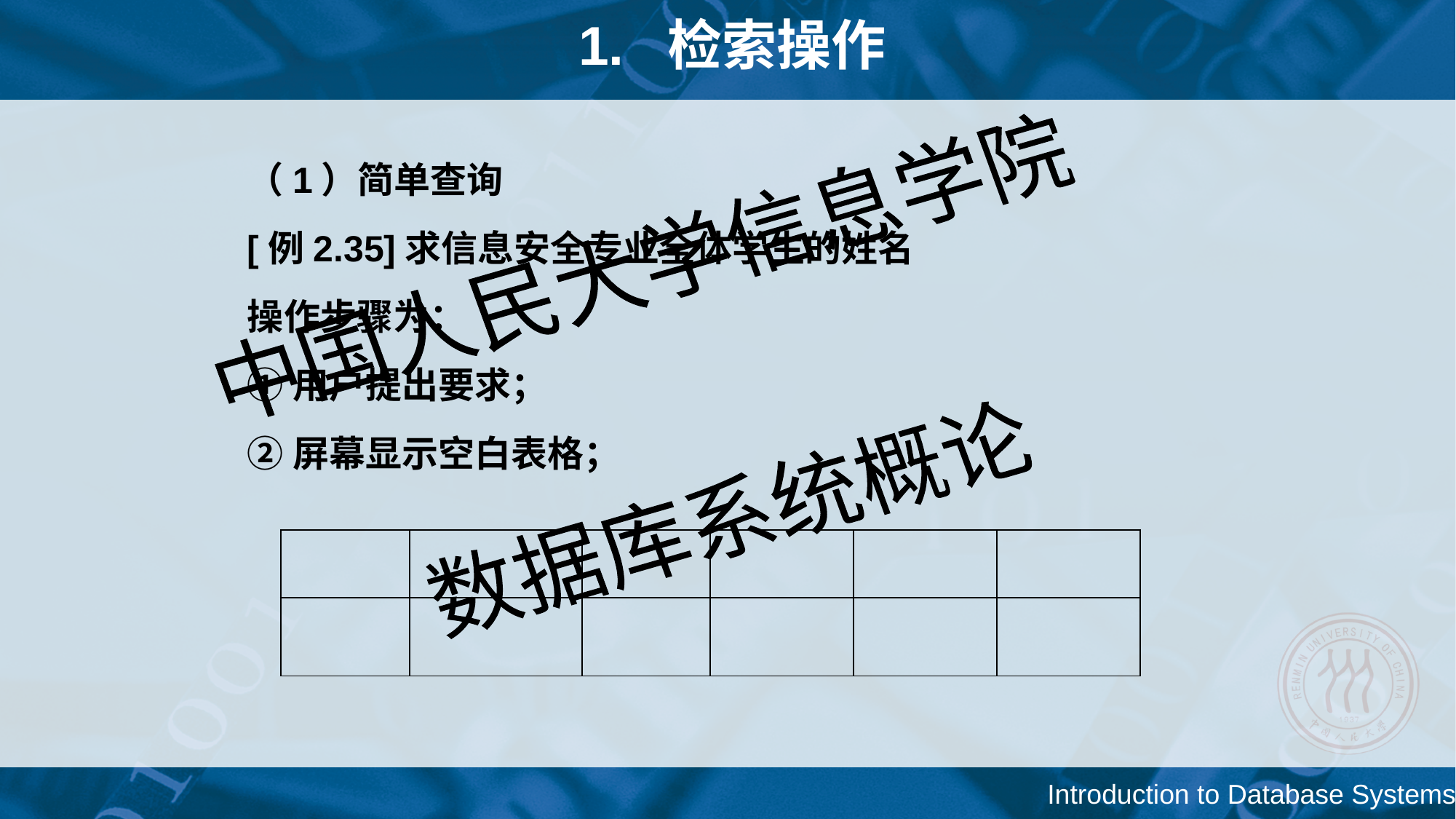

# 1.  检索操作
（1）简单查询
[例2.35]求信息安全专业全体学生的姓名
操作步骤为：
①用户提出要求；
②屏幕显示空白表格；
|  |  |  |  |  |  |
| --- | --- | --- | --- | --- | --- |
|  |  |  |  |  |  |